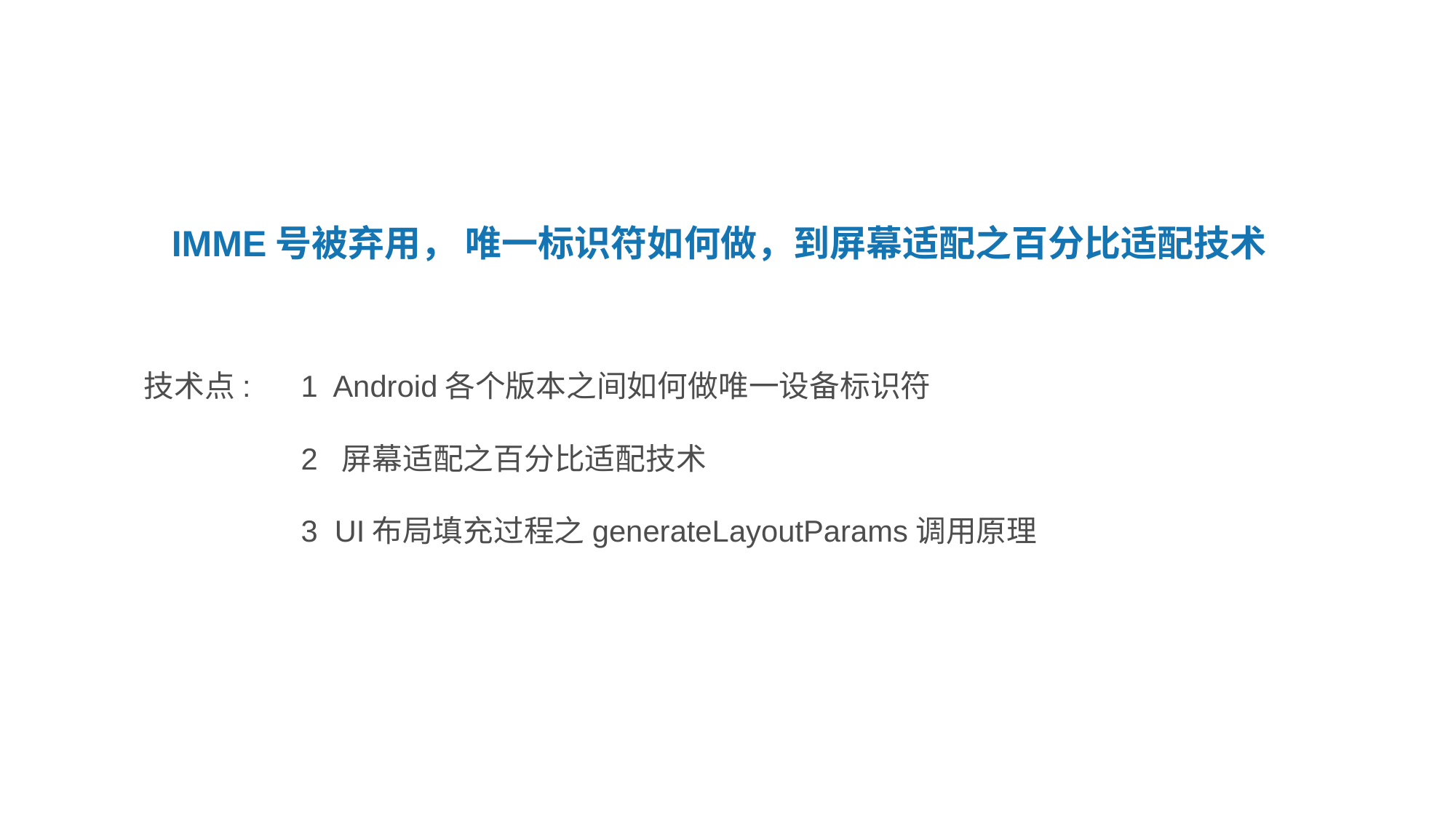

辅标题：（课程标题）
思源黑体 CN Medium  字号66

IMME号被弃用， 唯一标识符如何做，到屏幕适配之百分比适配技术
 1  Android各个版本之间如何做唯一设备标识符

 2  屏幕适配之百分比适配技术

 3  UI布局填充过程之generateLayoutParams调用原理
技术点: